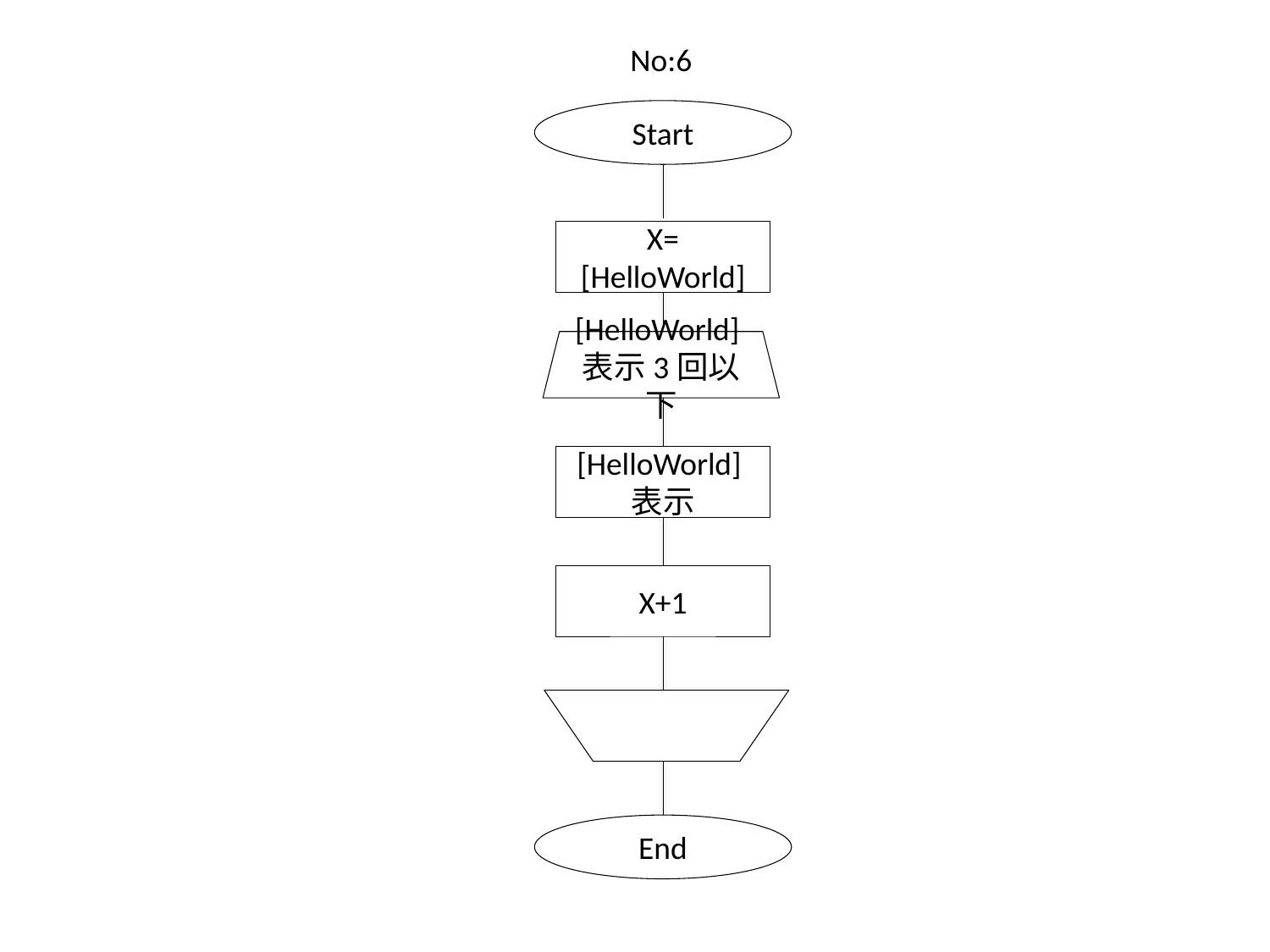

No:6
Start
X=
[HelloWorld]
[HelloWorld]表示3回以下
[HelloWorld]表示
X+1

End